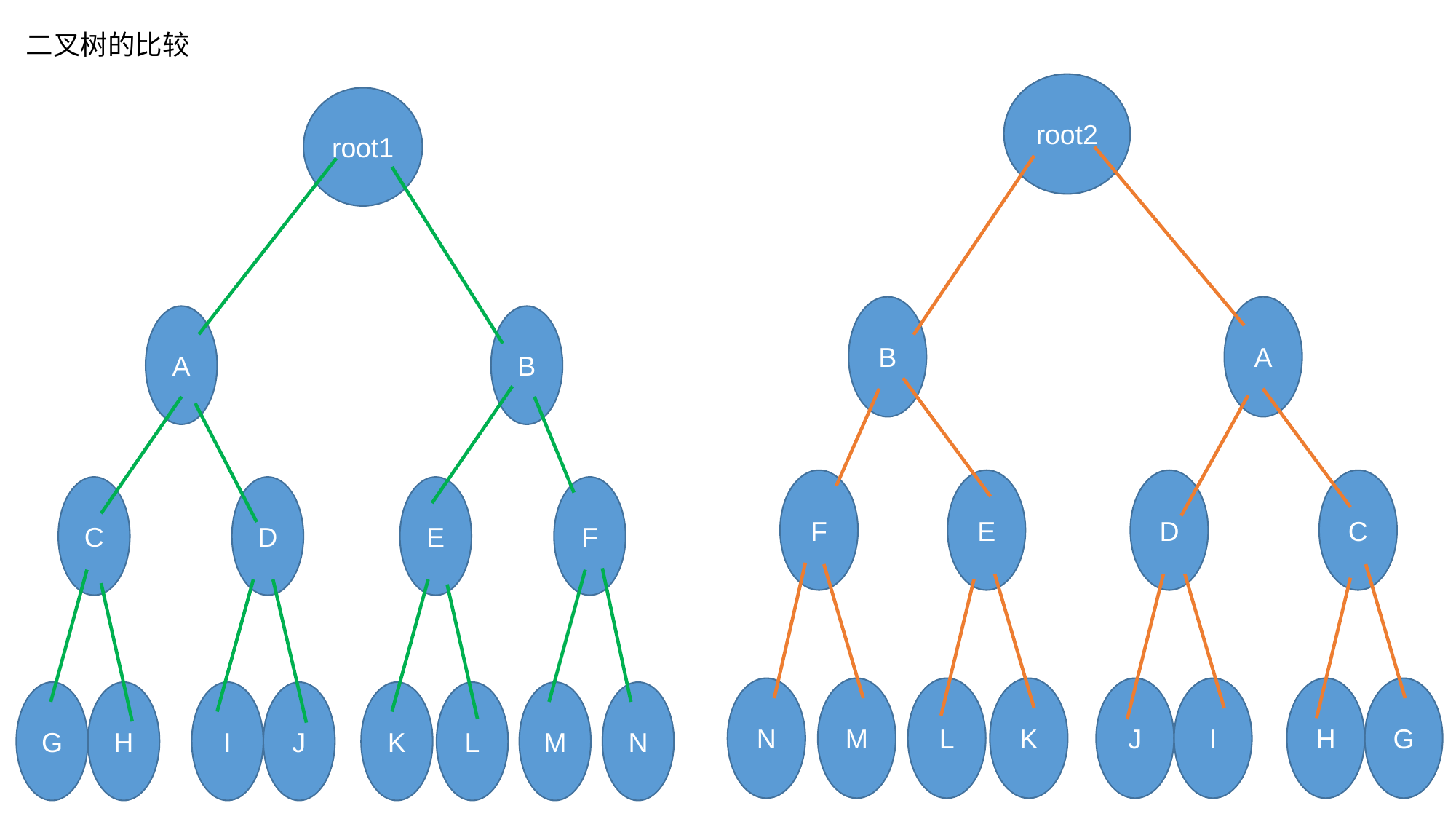

二叉树的比较
root2
root1
B
A
A
B
F
E
D
C
C
D
E
F
N
M
L
K
J
I
H
G
G
H
I
J
K
L
M
N